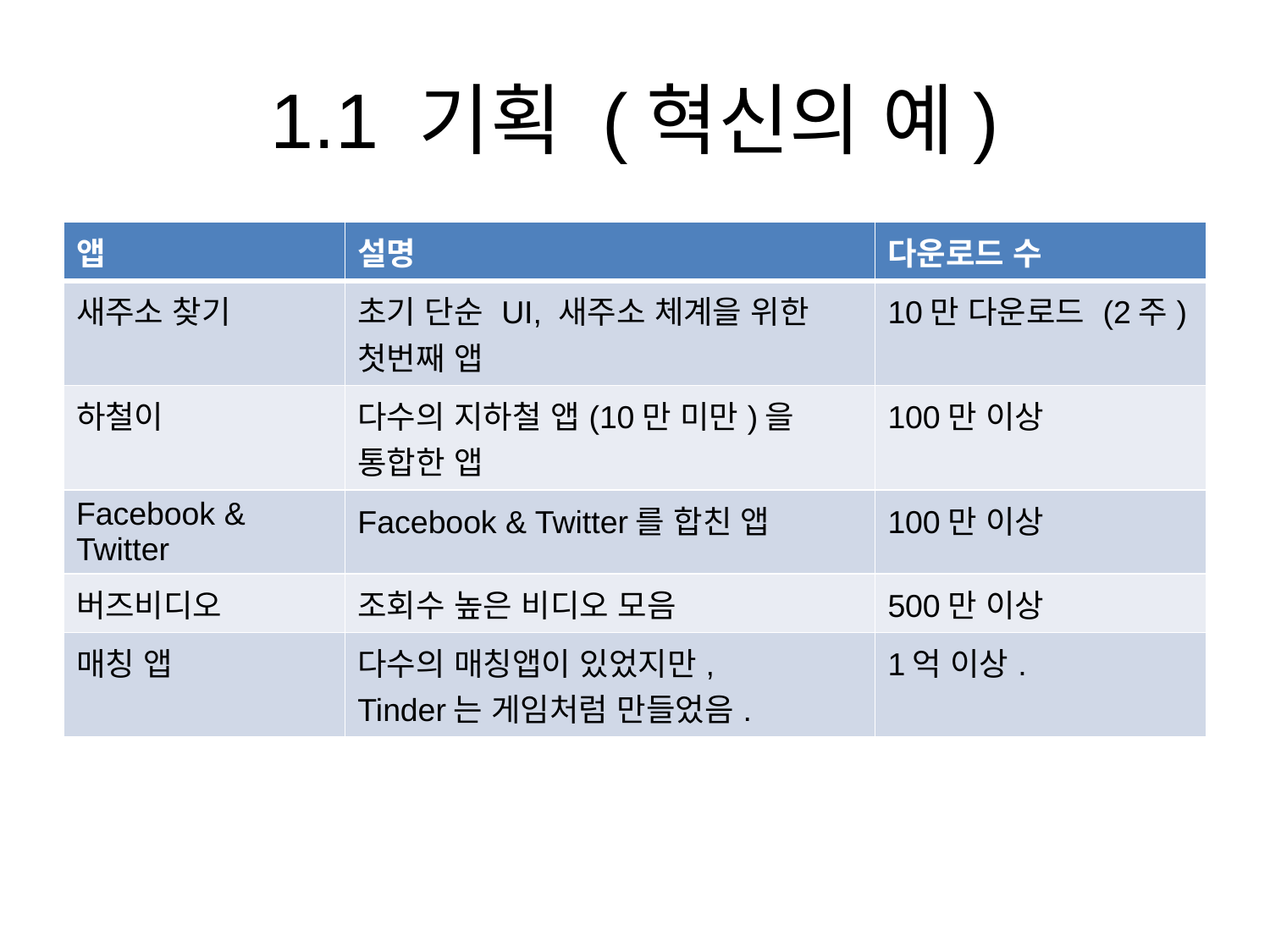

# 1.1 기획 (혁신의 예)
| 앱 | 설명 | 다운로드 수 |
| --- | --- | --- |
| 새주소 찾기 | 초기 단순 UI, 새주소 체계을 위한 첫번째 앱 | 10만 다운로드 (2주) |
| 하철이 | 다수의 지하철 앱(10만 미만)을 통합한 앱 | 100만 이상 |
| Facebook & Twitter | Facebook & Twitter를 합친 앱 | 100만 이상 |
| 버즈비디오 | 조회수 높은 비디오 모음 | 500만 이상 |
| 매칭 앱 | 다수의 매칭앱이 있었지만, Tinder는 게임처럼 만들었음. | 1억 이상. |